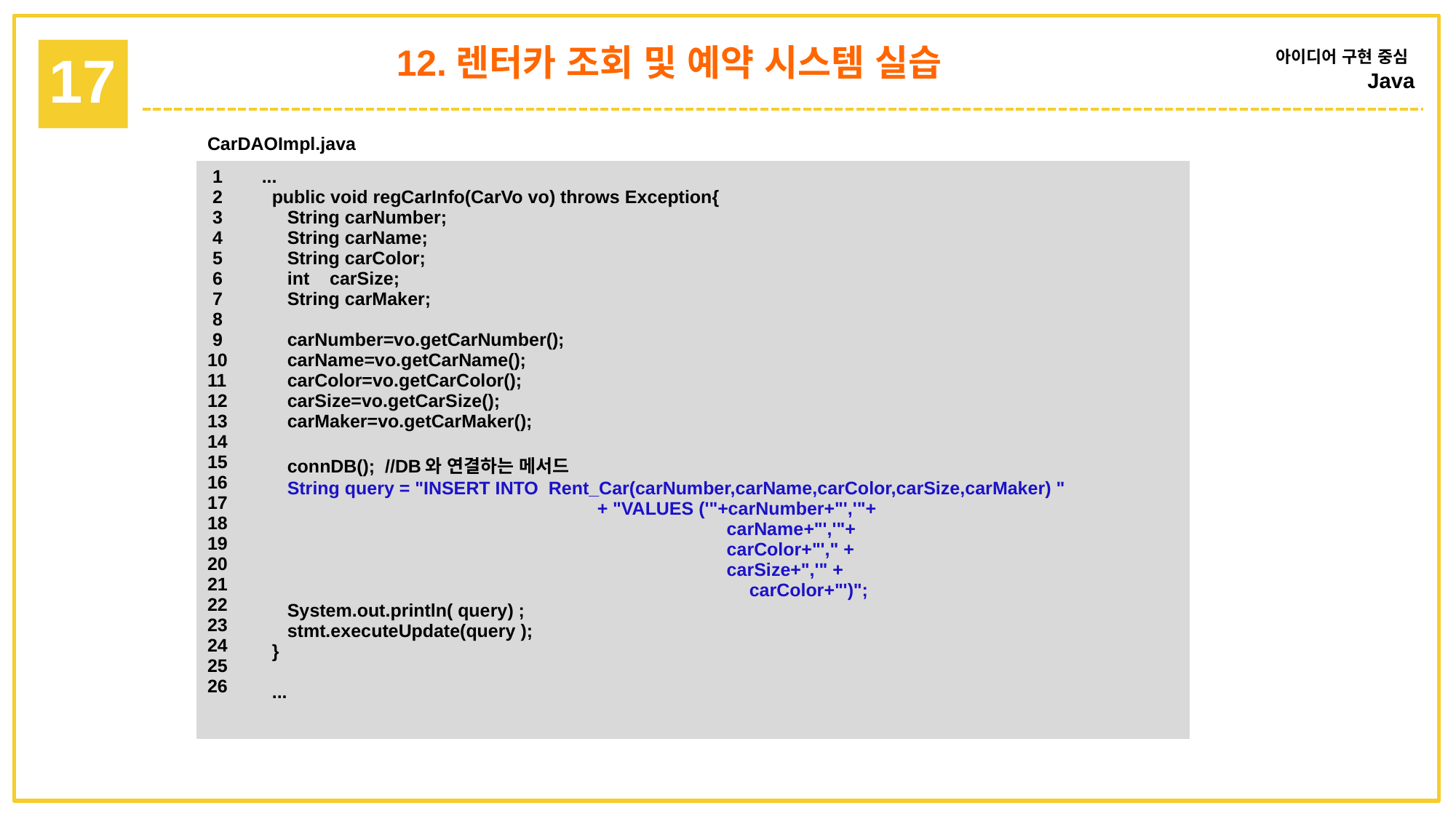

12.렌터카 조회 및 예약 시스템 실습
아이디어 구현 중심
Java
17

| CarDAOImpl.java |  |
| --- | --- |
| 1 2 3 4 5 6 7 8 9 10 11 12 13 14 15 16 17 18 19 20 21 22 23 24 25 26 | ... public void regCarInfo(CarVo vo) throws Exception{ String carNumber; String carName; String carColor; int carSize; String carMaker; carNumber=vo.getCarNumber(); carName=vo.getCarName(); carColor=vo.getCarColor(); carSize=vo.getCarSize(); carMaker=vo.getCarMaker(); connDB(); //DB와 연결하는 메서드 String query = "INSERT INTO Rent\_Car(carNumber,carName,carColor,carSize,carMaker) " + "VALUES ('"+carNumber+"','"+ carName+"','"+ carColor+"'," + carSize+",'" + carColor+"')"; System.out.println( query) ; stmt.executeUpdate(query ); } ... |